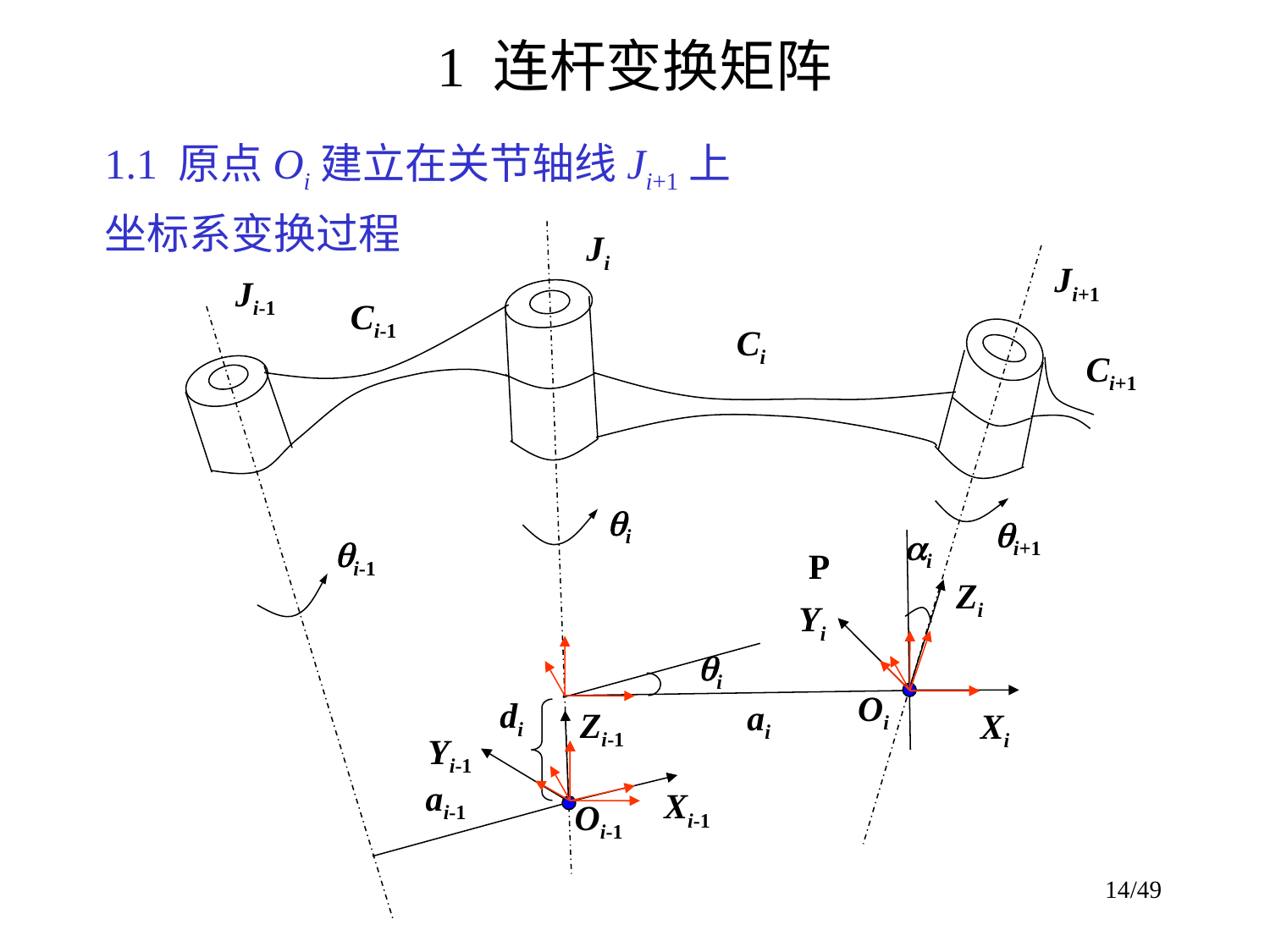

# 1 连杆变换矩阵

1.1 原点Oi建立在关节轴线Ji+1上
坐标系变换过程

Ji

Ji+1
Ji-1

Ci-1

Ci

Ci+1

θi

θi+1
αi
θi-1

P
Zi

Yi

θi

Oi

di
ai

Zi-1
Xi

Yi-1

ai-1

Xi-1
Oi-1

14/49